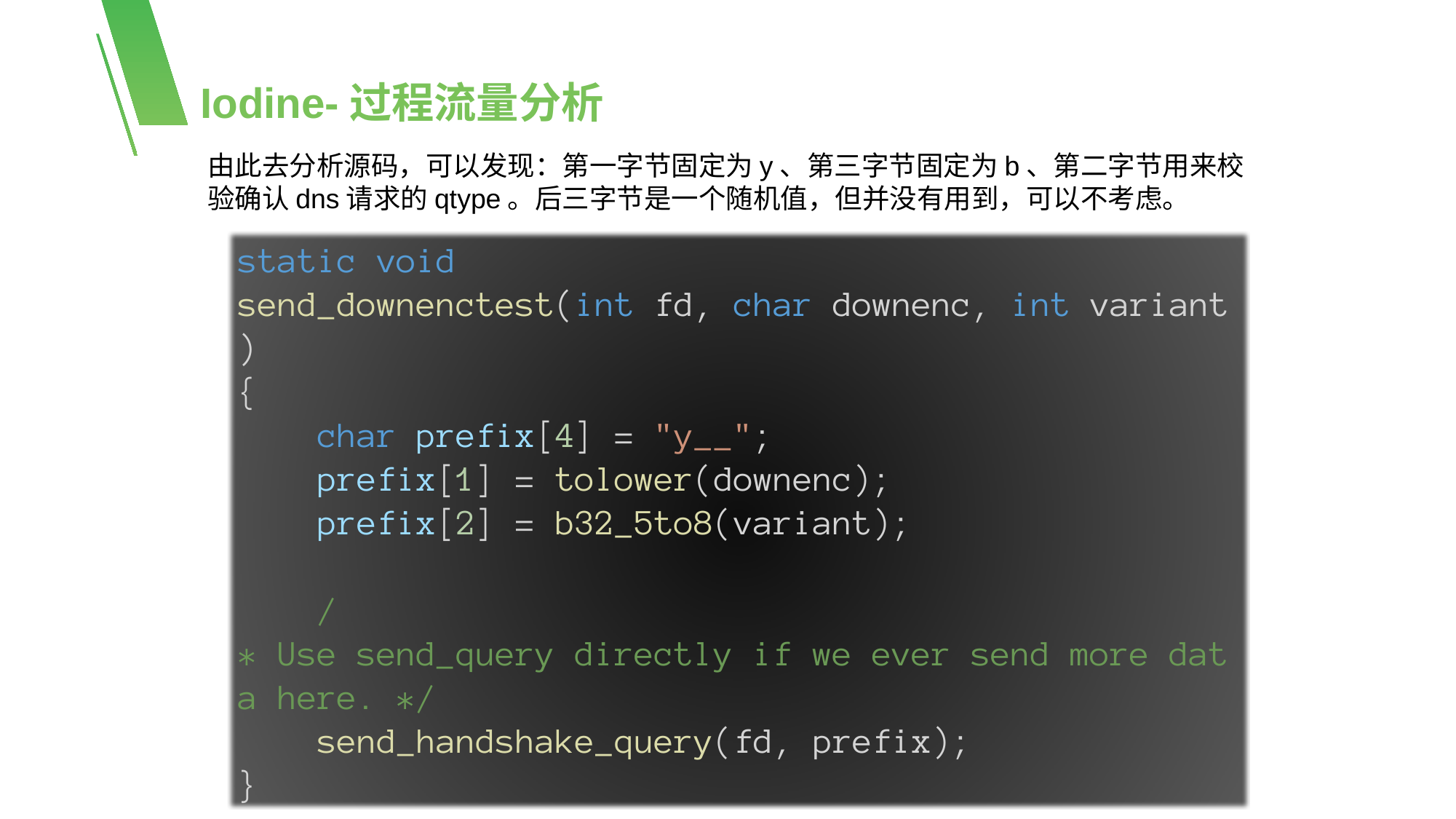

Iodine-过程流量分析
由此去分析源码，可以发现：第一字节固定为y、第三字节固定为b、第二字节用来校验确认dns请求的qtype。后三字节是一个随机值，但并没有用到，可以不考虑。
static void
send_downenctest(int fd, char downenc, int variant)
{
    char prefix[4] = "y__";
    prefix[1] = tolower(downenc);
    prefix[2] = b32_5to8(variant);
    /* Use send_query directly if we ever send more data here. */
    send_handshake_query(fd, prefix);
}